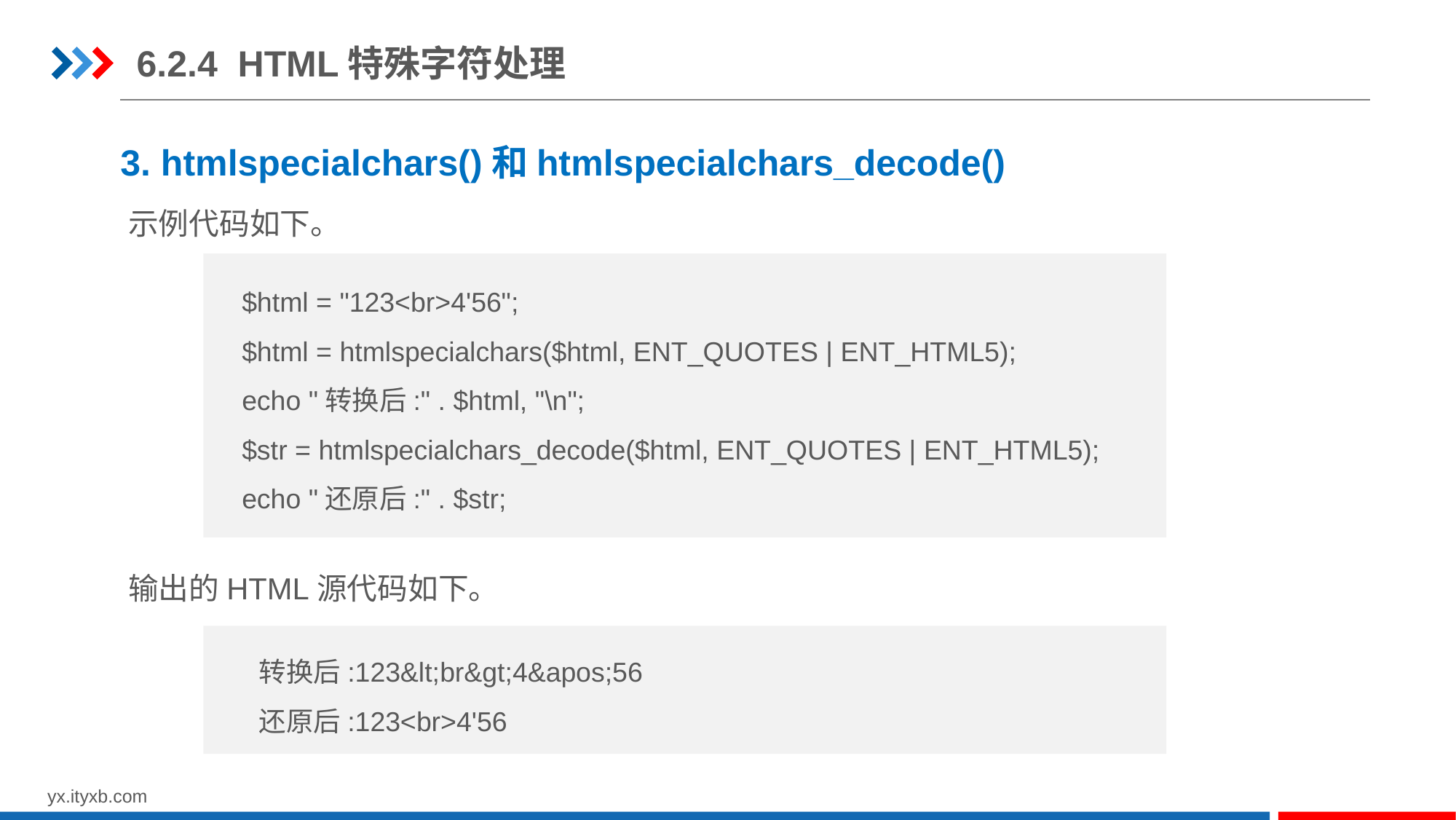

6.2.4  HTML特殊字符处理
3. htmlspecialchars()和htmlspecialchars_decode()
示例代码如下。

$html = "123<br>4'56";
$html = htmlspecialchars($html, ENT_QUOTES | ENT_HTML5);
echo "转换后:" . $html, "\n";
$str = htmlspecialchars_decode($html, ENT_QUOTES | ENT_HTML5);
echo "还原后:" . $str;
输出的HTML源代码如下。

转换后:123&lt;br&gt;4&apos;56
还原后:123<br>4'56